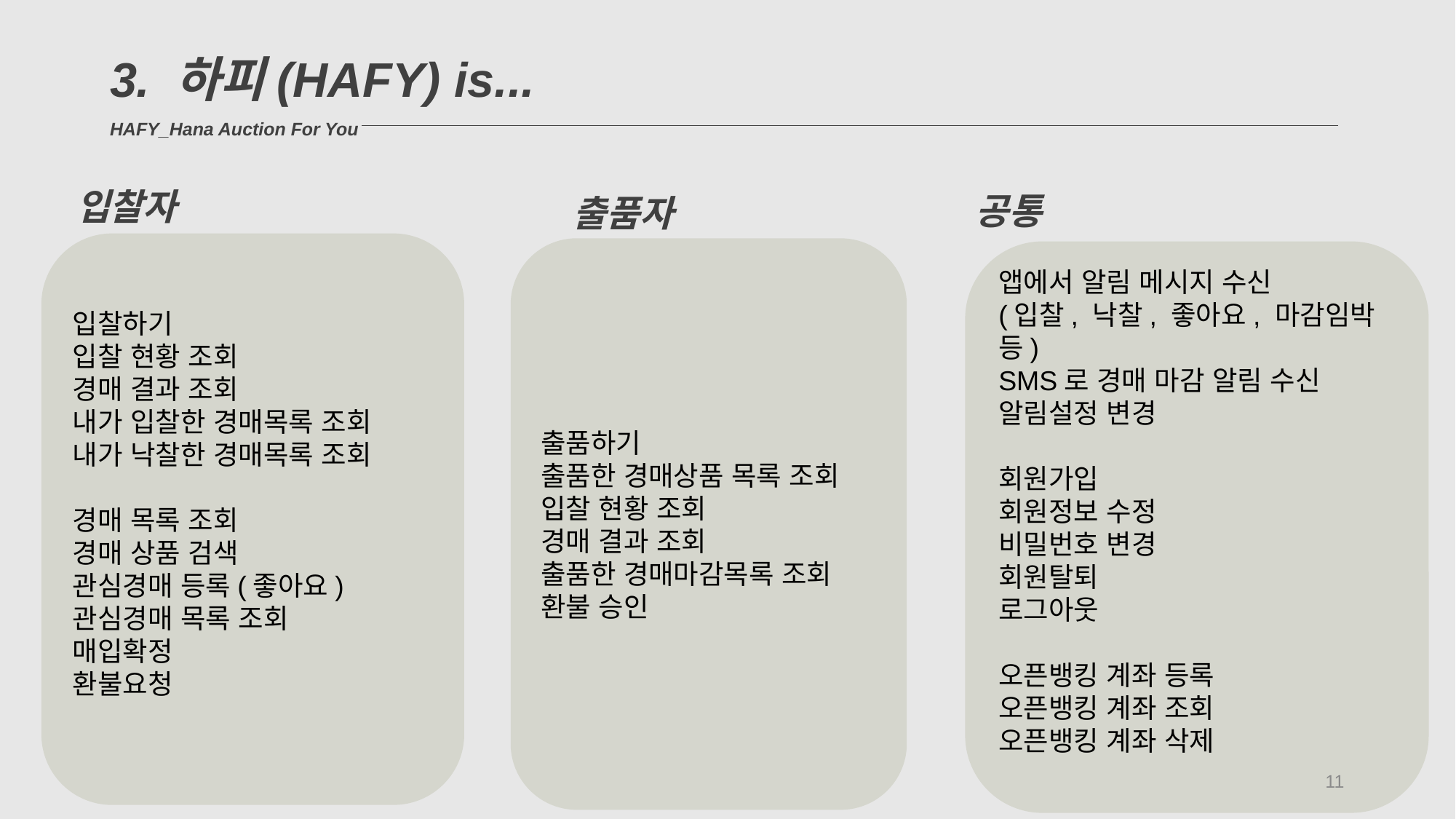

3. 하피(HAFY) is...
HAFY_Hana Auction For You
입찰자
공통
출품자
입찰하기
입찰 현황 조회
경매 결과 조회
내가 입찰한 경매목록 조회
내가 낙찰한 경매목록 조회

경매 목록 조회
경매 상품 검색
관심경매 등록(좋아요)
관심경매 목록 조회
매입확정
환불요청

출품하기
출품한 경매상품 목록 조회
입찰 현황 조회
경매 결과 조회
출품한 경매마감목록 조회
환불 승인
앱에서 알림 메시지 수신
(입찰, 낙찰, 좋아요, 마감임박 등)
SMS로 경매 마감 알림 수신
알림설정 변경

회원가입
회원정보 수정
비밀번호 변경
회원탈퇴
로그아웃

오픈뱅킹 계좌 등록
오픈뱅킹 계좌 조회
오픈뱅킹 계좌 삭제

11